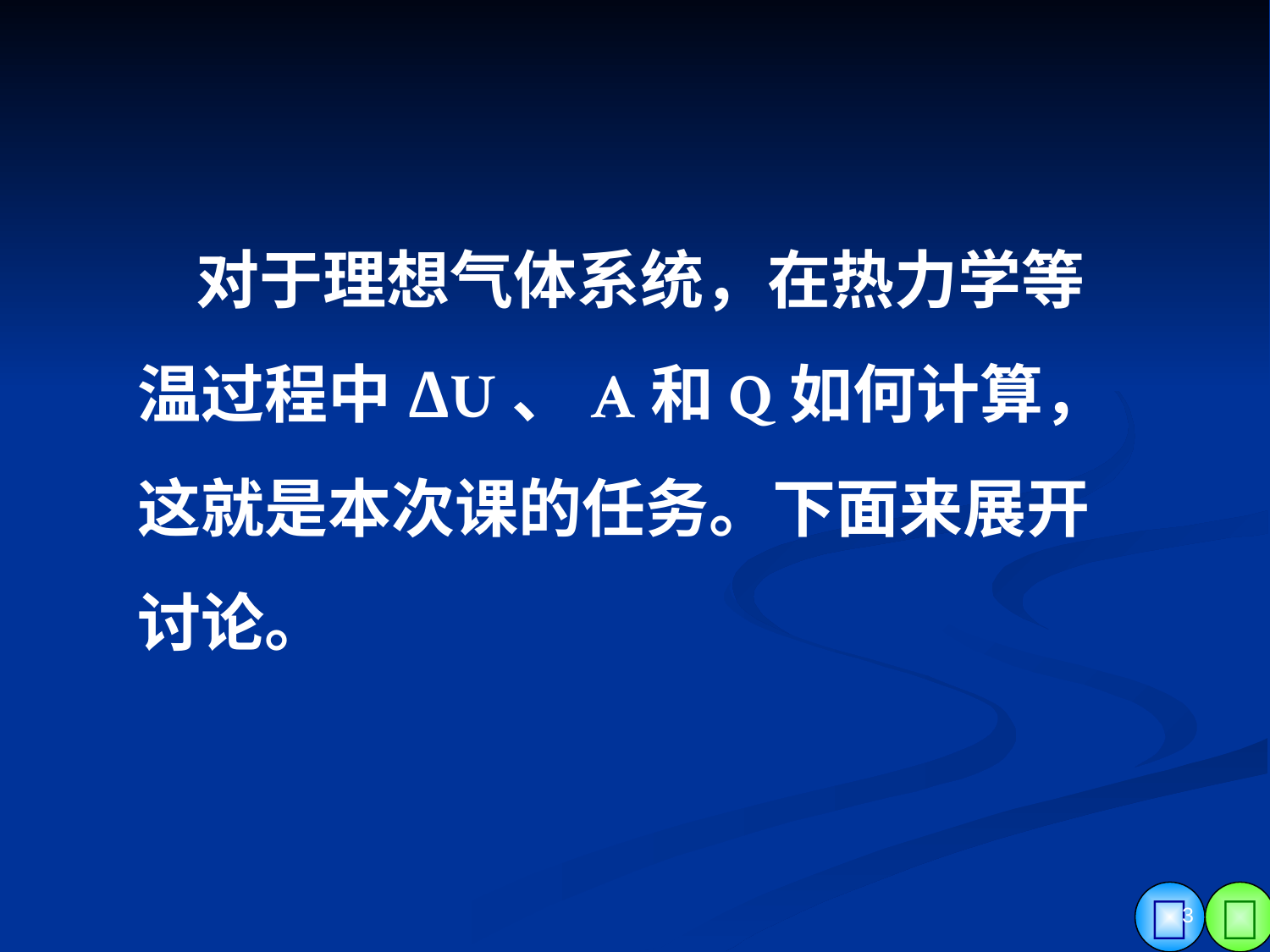

对于理想气体系统，在热力学等温过程中ΔU、A和Q如何计算，这就是本次课的任务。下面来展开讨论。
3